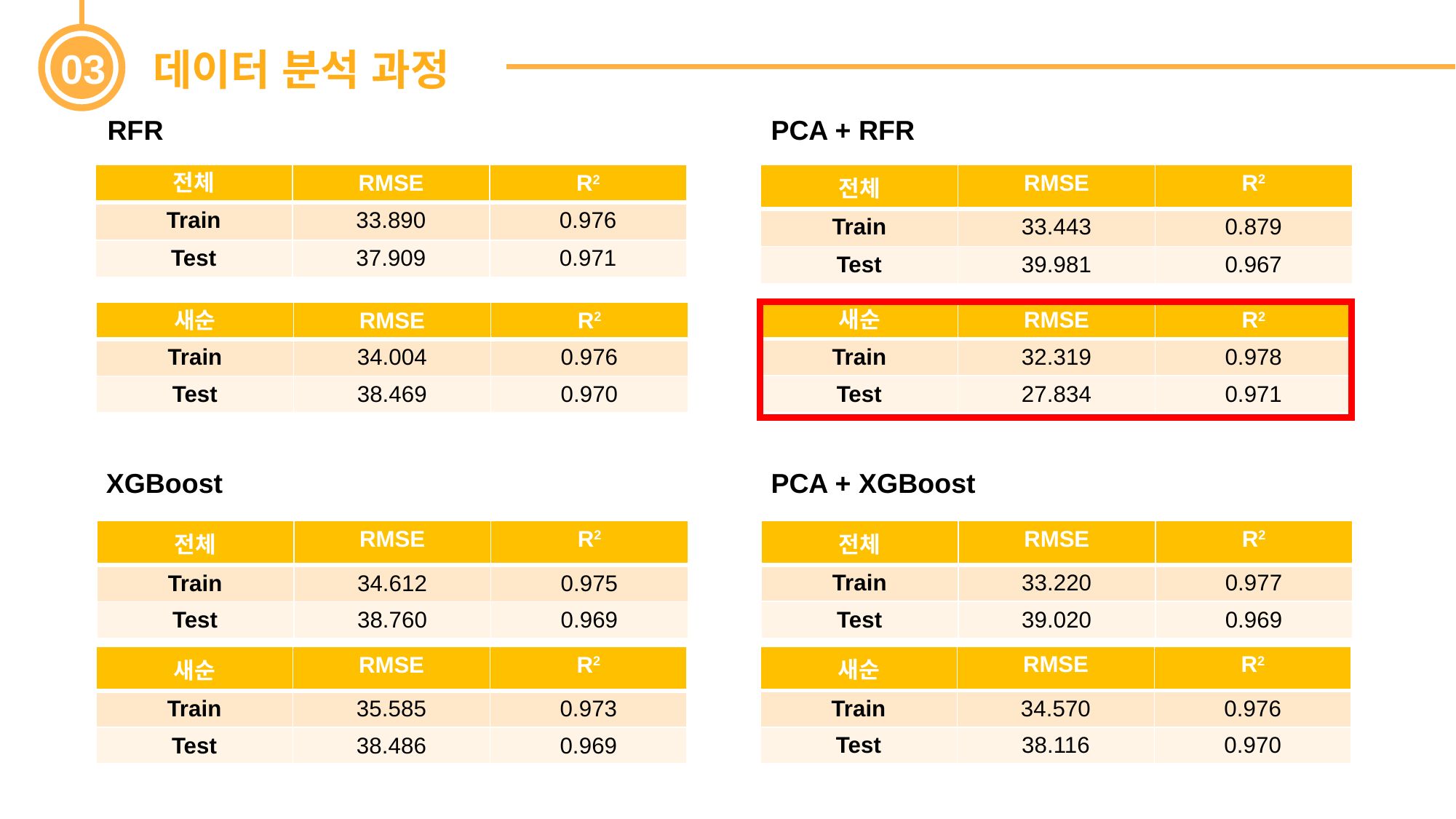

RFR
PCA + RFR
| 전체 | RMSE | R2 |
| --- | --- | --- |
| Train | 33.443 | 0.879 |
| Test | 39.981 | 0.967 |
| 전체 | RMSE | R2 |
| --- | --- | --- |
| Train | 33.890 | 0.976 |
| Test | 37.909 | 0.971 |

| 새순 | RMSE | R2 |
| --- | --- | --- |
| Train | 32.319 | 0.978 |
| Test | 27.834 | 0.971 |
| 새순 | RMSE | R2 |
| --- | --- | --- |
| Train | 34.004 | 0.976 |
| Test | 38.469 | 0.970 |
PCA + XGBoost
XGBoost
| 전체 | RMSE | R2 |
| --- | --- | --- |
| Train | 33.220 | 0.977 |
| Test | 39.020 | 0.969 |
| 전체 | RMSE | R2 |
| --- | --- | --- |
| Train | 34.612 | 0.975 |
| Test | 38.760 | 0.969 |
| 새순 | RMSE | R2 |
| --- | --- | --- |
| Train | 34.570 | 0.976 |
| Test | 38.116 | 0.970 |
| 새순 | RMSE | R2 |
| --- | --- | --- |
| Train | 35.585 | 0.973 |
| Test | 38.486 | 0.969 |